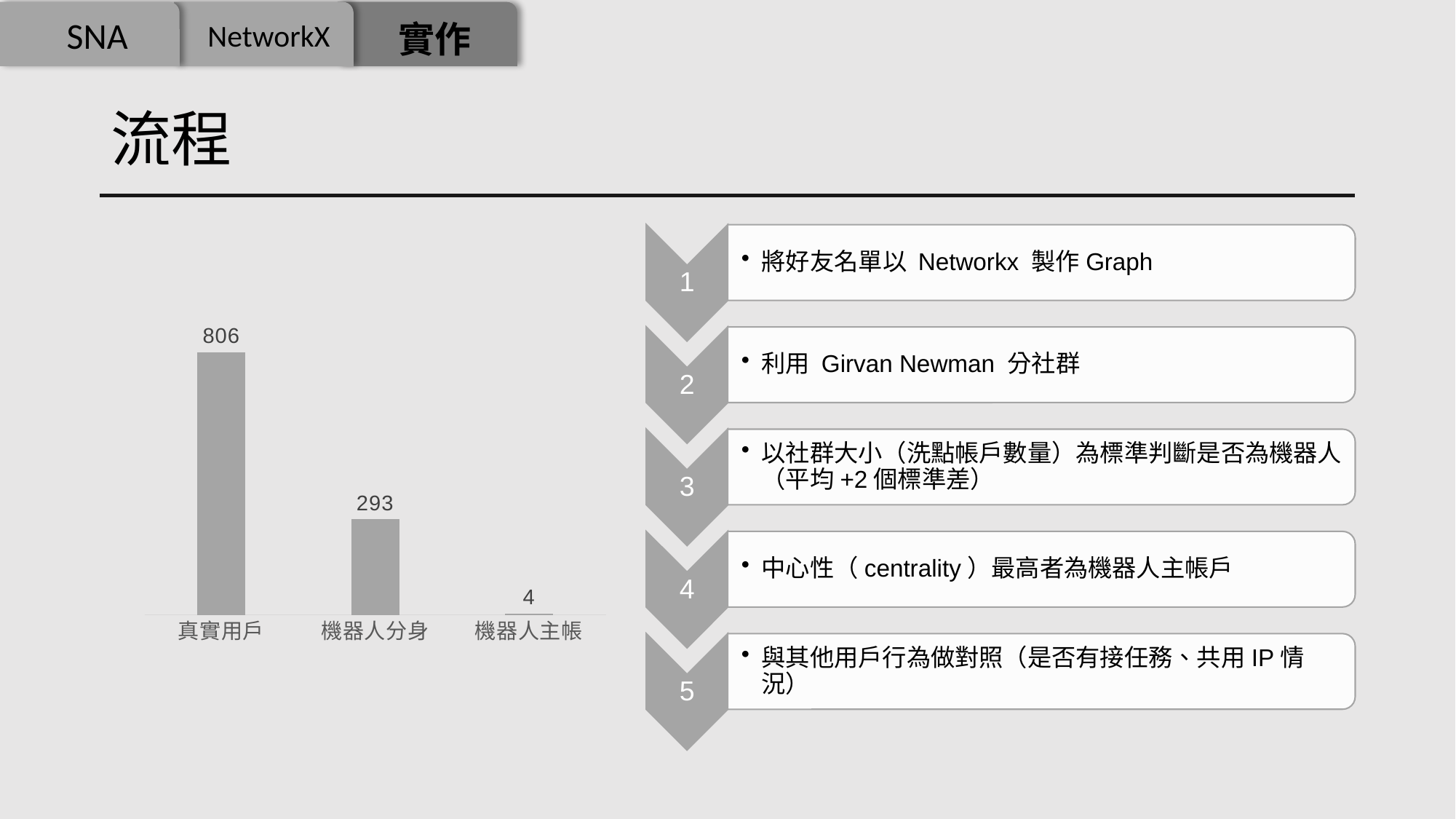

SNA
NetworkX
實作
# 流程
1
將好友名單以 Networkx 製作Graph
2
利用 Girvan Newman 分社群
3
以社群大小（洗點帳戶數量）為標準判斷是否為機器人
（平均+2個標準差）
4
中心性（centrality）最高者為機器人主帳戶
5
與其他用戶行為做對照（是否有接任務、共用IP情況）

### Chart

| Category | 數列 1 |
|---|---|
| 真實用戶 | 806.0 |
| 機器人分身 | 293.0 |
| 機器人主帳 | 4.0 |